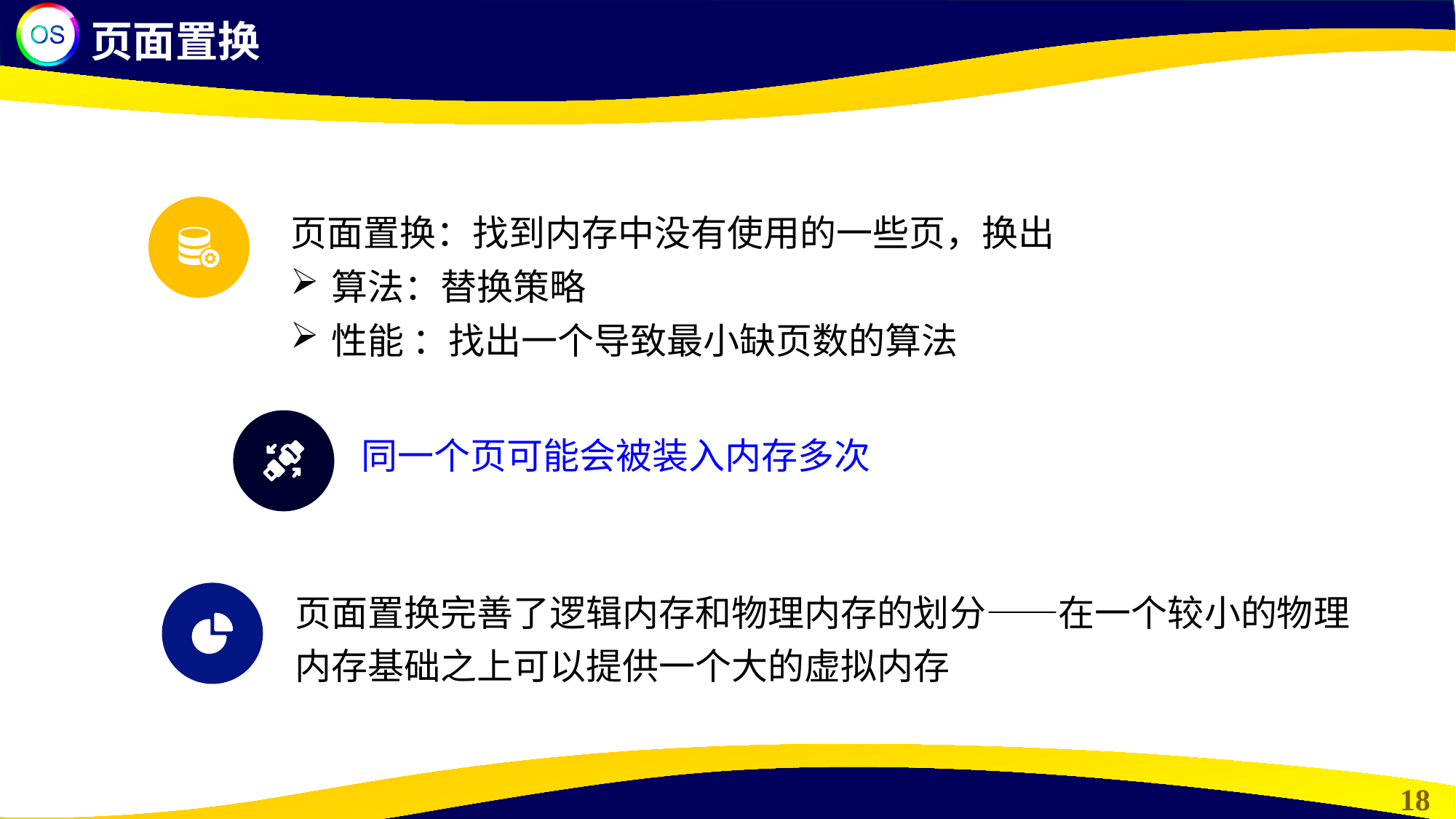

页面置换
页面置换：找到内存中没有使用的一些页，换出
算法：替换策略
性能 ：找出一个导致最小缺页数的算法

同一个页可能会被装入内存多次

页面置换完善了逻辑内存和物理内存的划分——在一个较小的物理内存基础之上可以提供一个大的虚拟内存